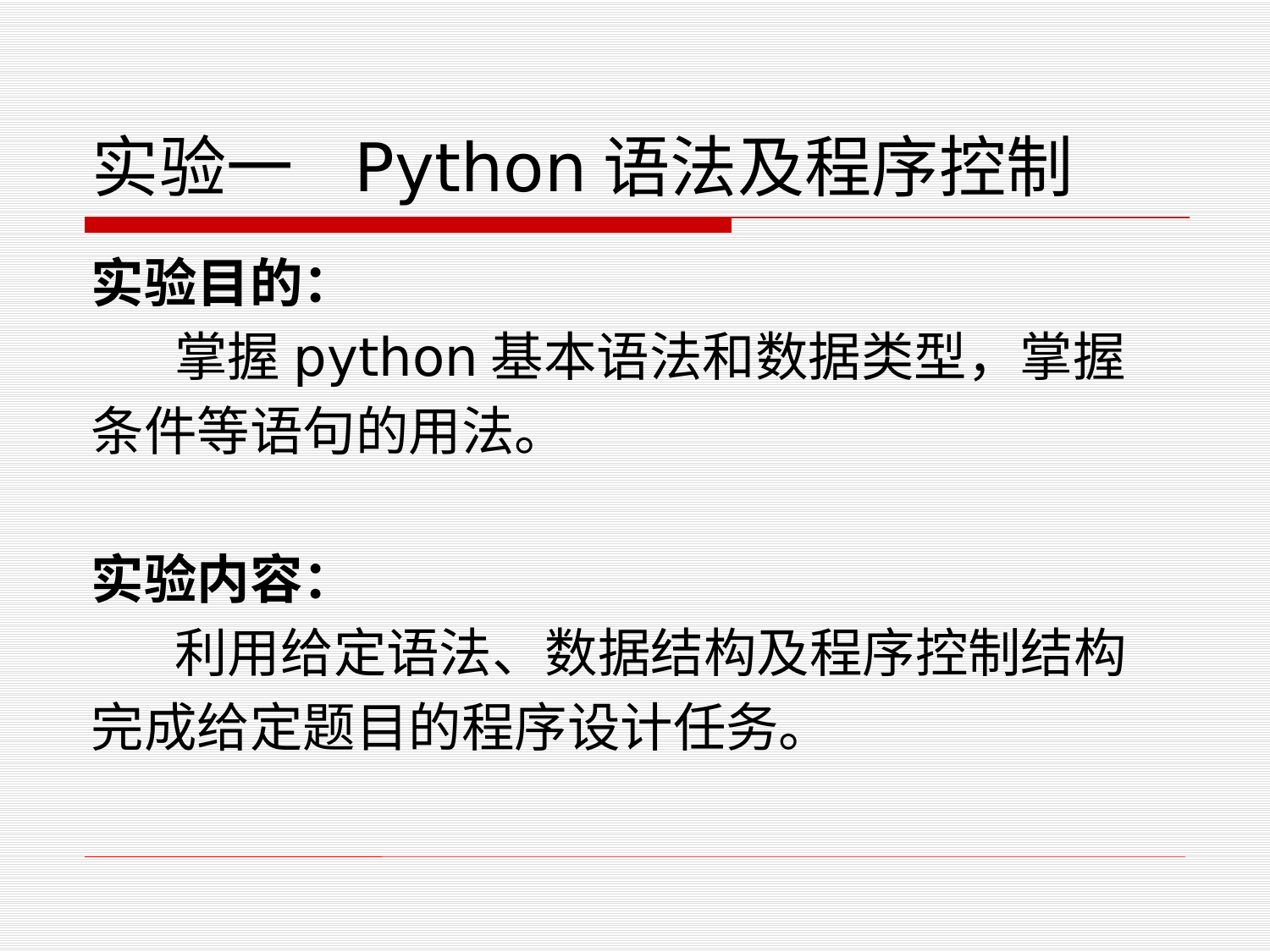

# 实验一   Python语法及程序控制
实验目的：
      掌握python基本语法和数据类型，掌握
条件等语句的用法。

实验内容：
      利用给定语法、数据结构及程序控制结构
完成给定题目的程序设计任务。